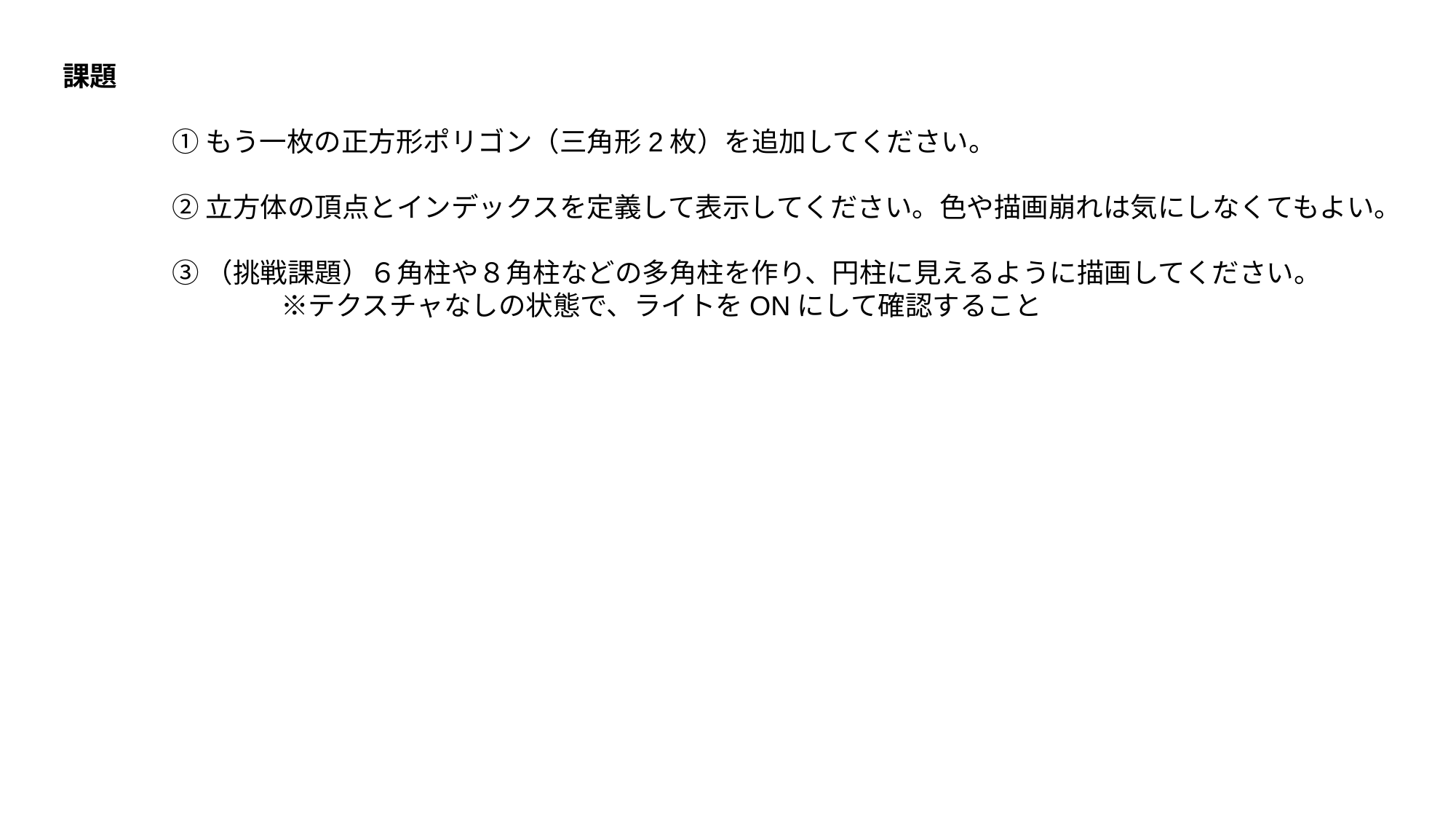

課題

	①もう一枚の正方形ポリゴン（三角形2枚）を追加してください。

	②立方体の頂点とインデックスを定義して表示してください。色や描画崩れは気にしなくてもよい。

	③（挑戦課題）６角柱や８角柱などの多角柱を作り、円柱に見えるように描画してください。
		※テクスチャなしの状態で、ライトをONにして確認すること